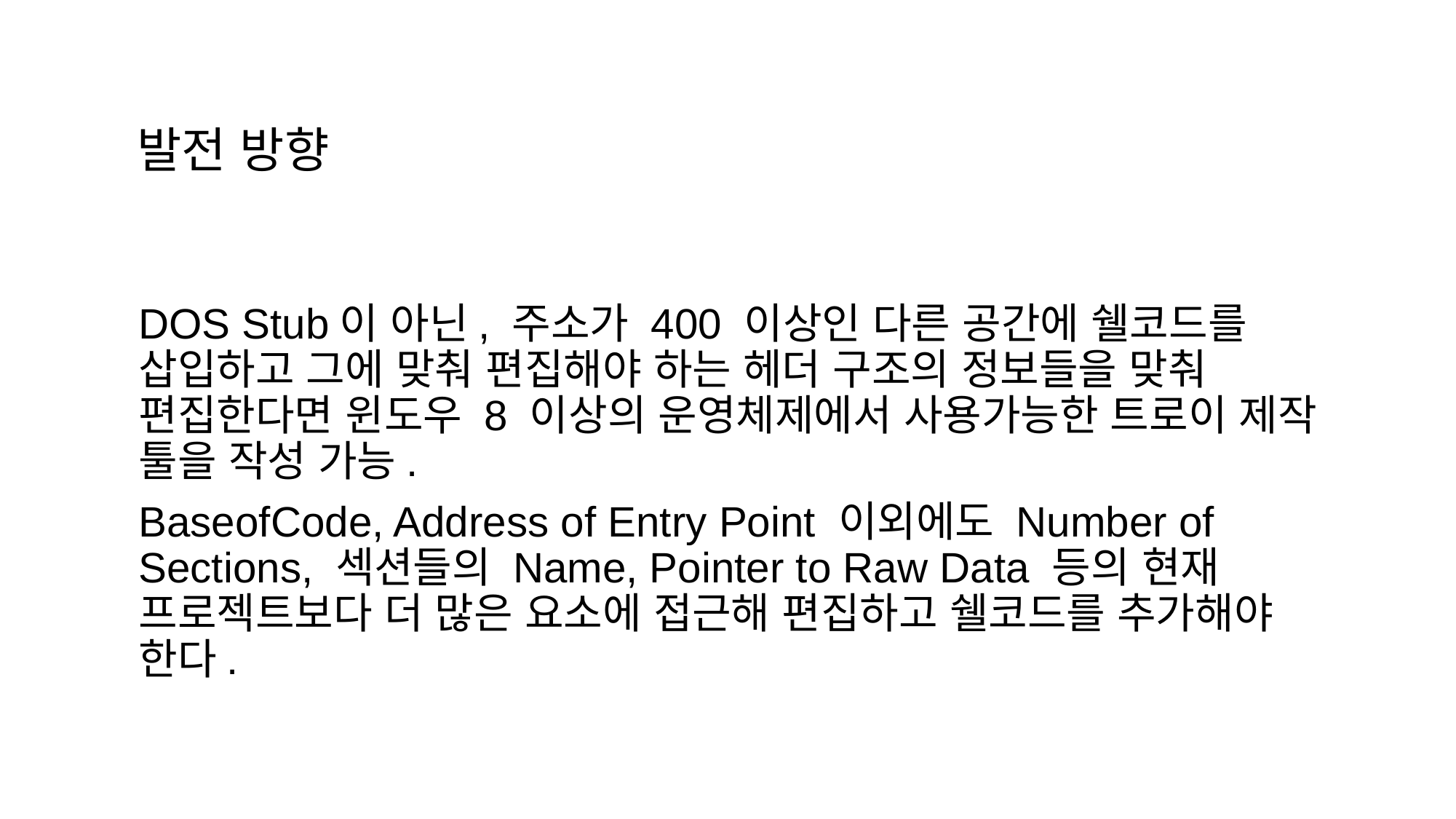

# 발전 방향

DOS Stub이 아닌, 주소가 400 이상인 다른 공간에 쉘코드를 삽입하고 그에 맞춰 편집해야 하는 헤더 구조의 정보들을 맞춰 편집한다면 윈도우 8 이상의 운영체제에서 사용가능한 트로이 제작 툴을 작성 가능.
BaseofCode, Address of Entry Point 이외에도 Number of Sections, 섹션들의 Name, Pointer to Raw Data 등의 현재 프로젝트보다 더 많은 요소에 접근해 편집하고 쉘코드를 추가해야 한다.